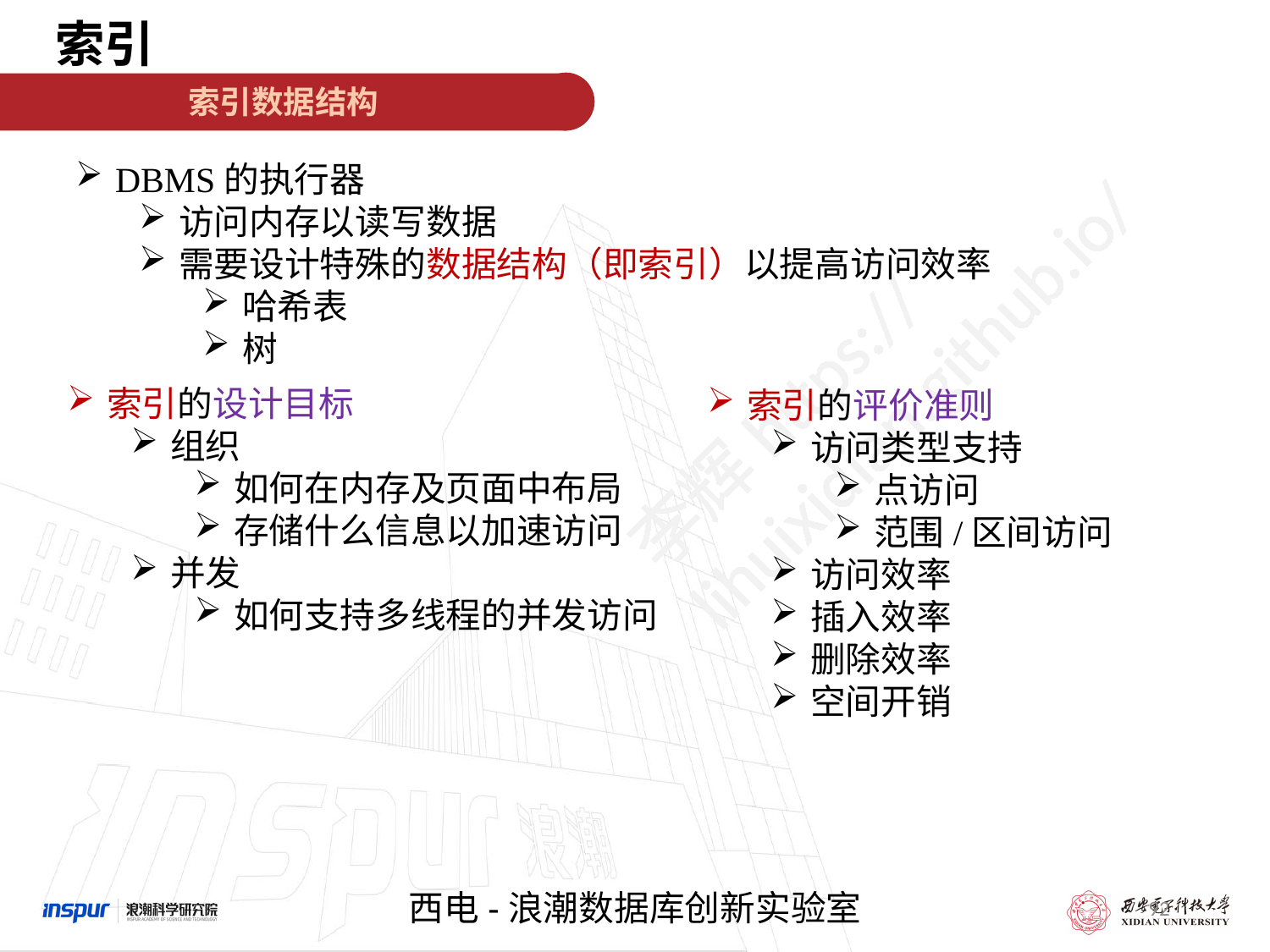

索引

索引数据结构
DBMS的执行器
访问内存以读写数据
需要设计特殊的数据结构（即索引）以提高访问效率
哈希表
树
索引的设计目标
组织
如何在内存及页面中布局
存储什么信息以加速访问
并发
如何支持多线程的并发访问
索引的评价准则
访问类型支持
点访问
范围/区间访问
访问效率
插入效率
删除效率
空间开销
92